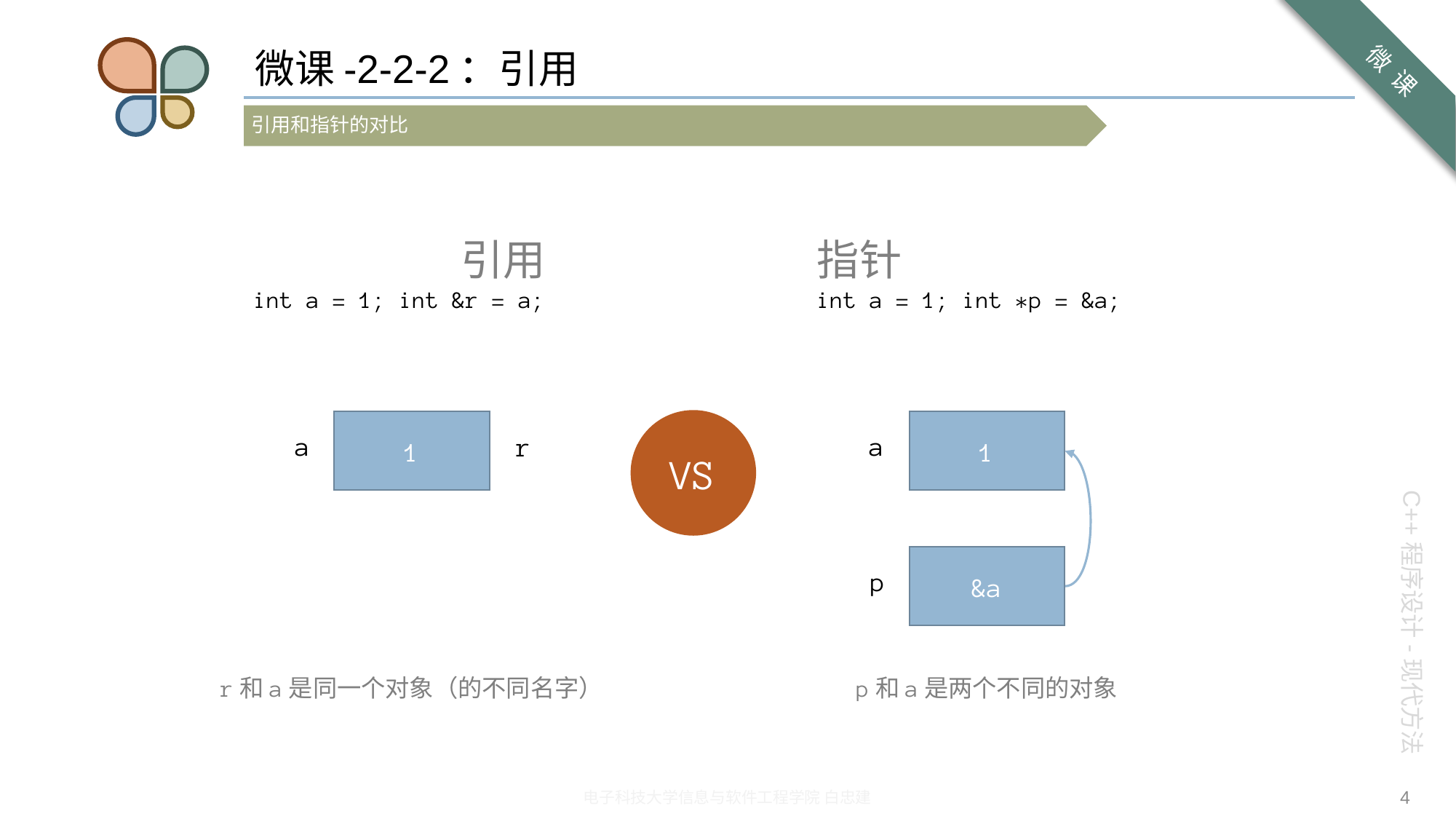

# 微课-2-2-2：引用
引用和指针的对比
引用
int a = 1; int &r = a;
指针
int a = 1; int *p = &a;
VS
1
1
a
a
r
&a
p
r和a是同一个对象（的不同名字）
p和a是两个不同的对象
4